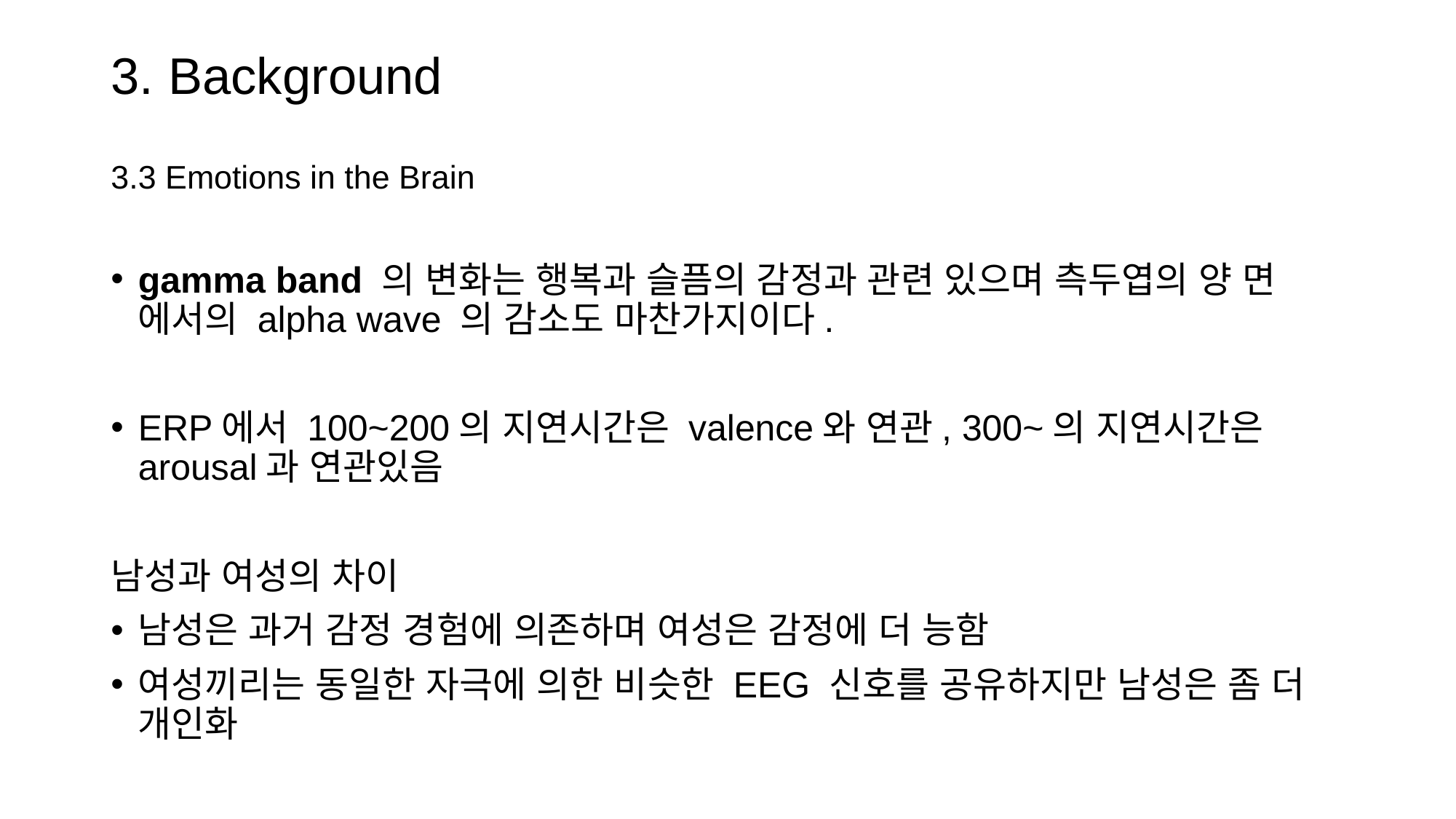

# 3. Background 3.3 Emotions in the Brain
gamma band 의 변화는 행복과 슬픔의 감정과 관련 있으며 측두엽의 양 면 에서의 alpha wave 의 감소도 마찬가지이다.

ERP에서 100~200의 지연시간은 valence와 연관, 300~의 지연시간은 arousal과 연관있음

남성과 여성의 차이
남성은 과거 감정 경험에 의존하며 여성은 감정에 더 능함
여성끼리는 동일한 자극에 의한 비슷한 EEG 신호를 공유하지만 남성은 좀 더 개인화